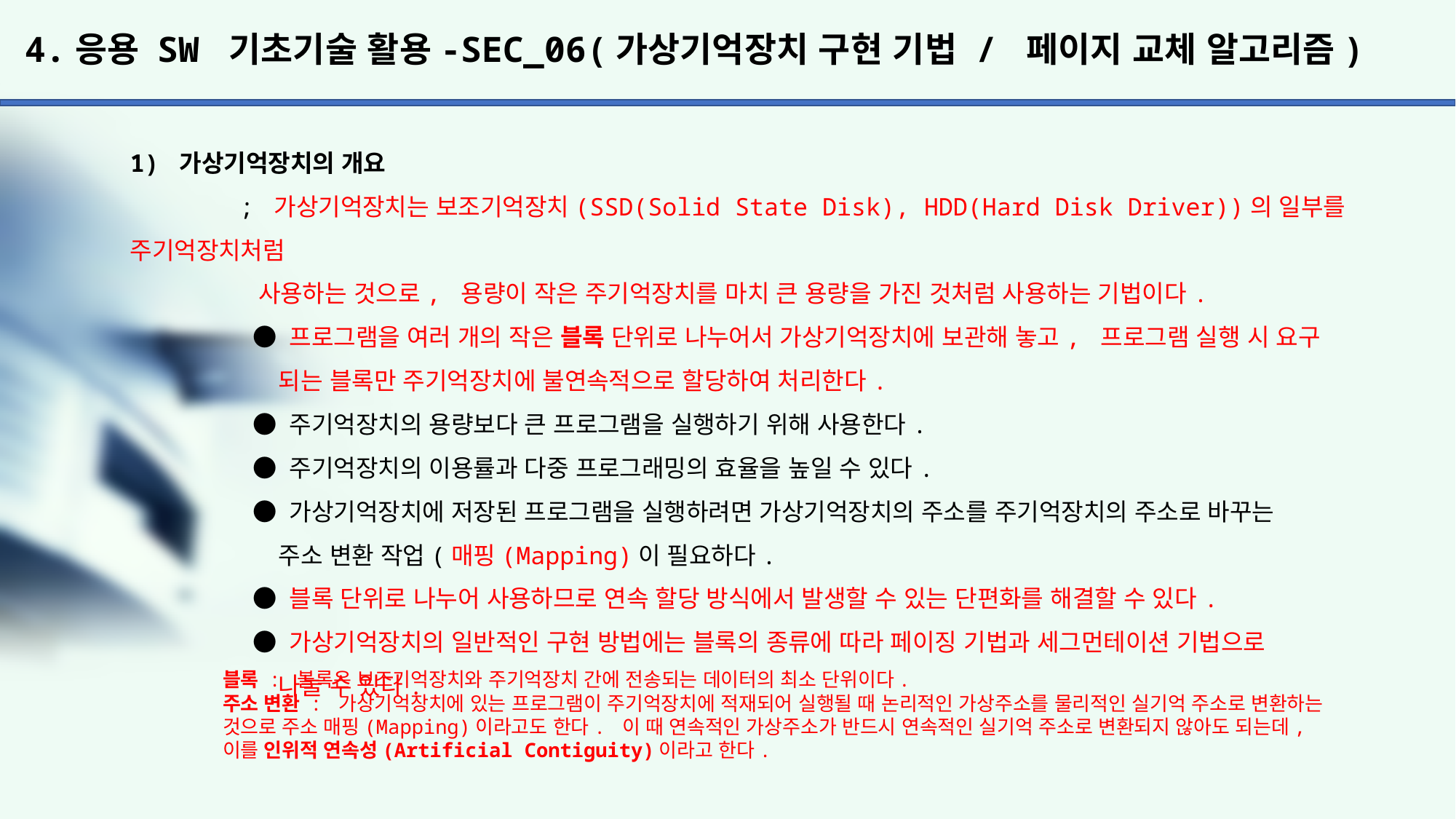

# 4.응용 SW 기초기술 활용-SEC_06(가상기억장치 구현 기법 / 페이지 교체 알고리즘)
1) 가상기억장치의 개요
	; 가상기억장치는 보조기억장치(SSD(Solid State Disk), HDD(Hard Disk Driver))의 일부를 주기억장치처럼
	  사용하는 것으로, 용량이 작은 주기억장치를 마치 큰 용량을 가진 것처럼 사용하는 기법이다.
	  ● 프로그램을 여러 개의 작은 블록 단위로 나누어서 가상기억장치에 보관해 놓고, 프로그램 실행 시 요구
	     되는 블록만 주기억장치에 불연속적으로 할당하여 처리한다.
	  ● 주기억장치의 용량보다 큰 프로그램을 실행하기 위해 사용한다.
	  ● 주기억장치의 이용률과 다중 프로그래밍의 효율을 높일 수 있다.
	  ● 가상기억장치에 저장된 프로그램을 실행하려면 가상기억장치의 주소를 주기억장치의 주소로 바꾸는
	     주소 변환 작업(매핑(Mapping)이 필요하다.
	  ● 블록 단위로 나누어 사용하므로 연속 할당 방식에서 발생할 수 있는 단편화를 해결할 수 있다.
	  ● 가상기억장치의 일반적인 구현 방법에는 블록의 종류에 따라 페이징 기법과 세그먼테이션 기법으로
	     나눌 수 있다.
블록 : 블록은 보조기억장치와 주기억장치 간에 전송되는 데이터의 최소 단위이다.
주소 변환 : 가상기억장치에 있는 프로그램이 주기억장치에 적재되어 실행될 때 논리적인 가상주소를 물리적인 실기억 주소로 변환하는 것으로 주소 매핑(Mapping)이라고도 한다. 이 때 연속적인 가상주소가 반드시 연속적인 실기억 주소로 변환되지 않아도 되는데, 이를 인위적 연속성(Artificial Contiguity)이라고 한다.